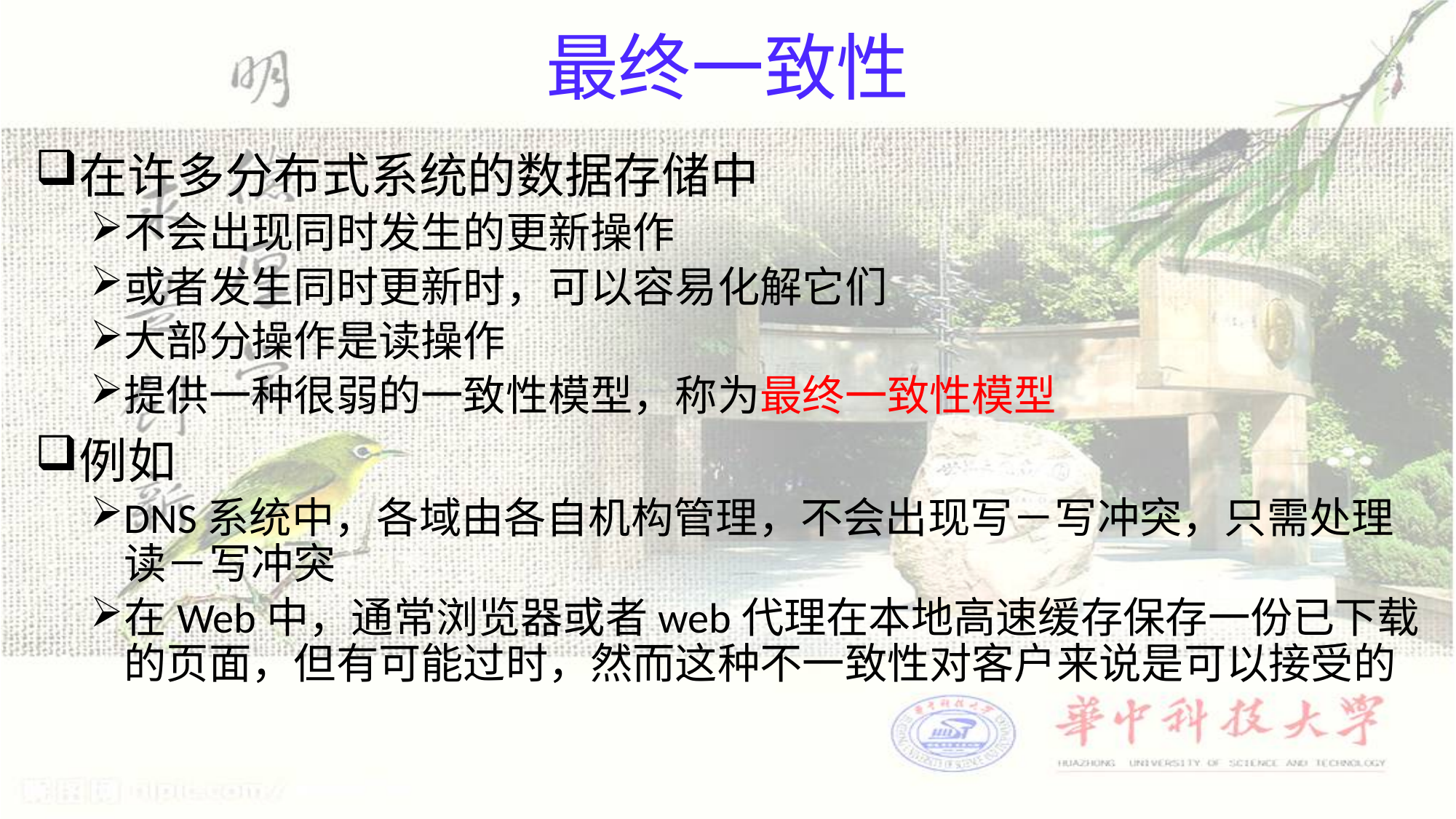

# 最终一致性
在许多分布式系统的数据存储中
不会出现同时发生的更新操作
或者发生同时更新时，可以容易化解它们
大部分操作是读操作
提供一种很弱的一致性模型，称为最终一致性模型
例如
DNS系统中，各域由各自机构管理，不会出现写－写冲突，只需处理读－写冲突
在Web中，通常浏览器或者web代理在本地高速缓存保存一份已下载的页面，但有可能过时，然而这种不一致性对客户来说是可以接受的